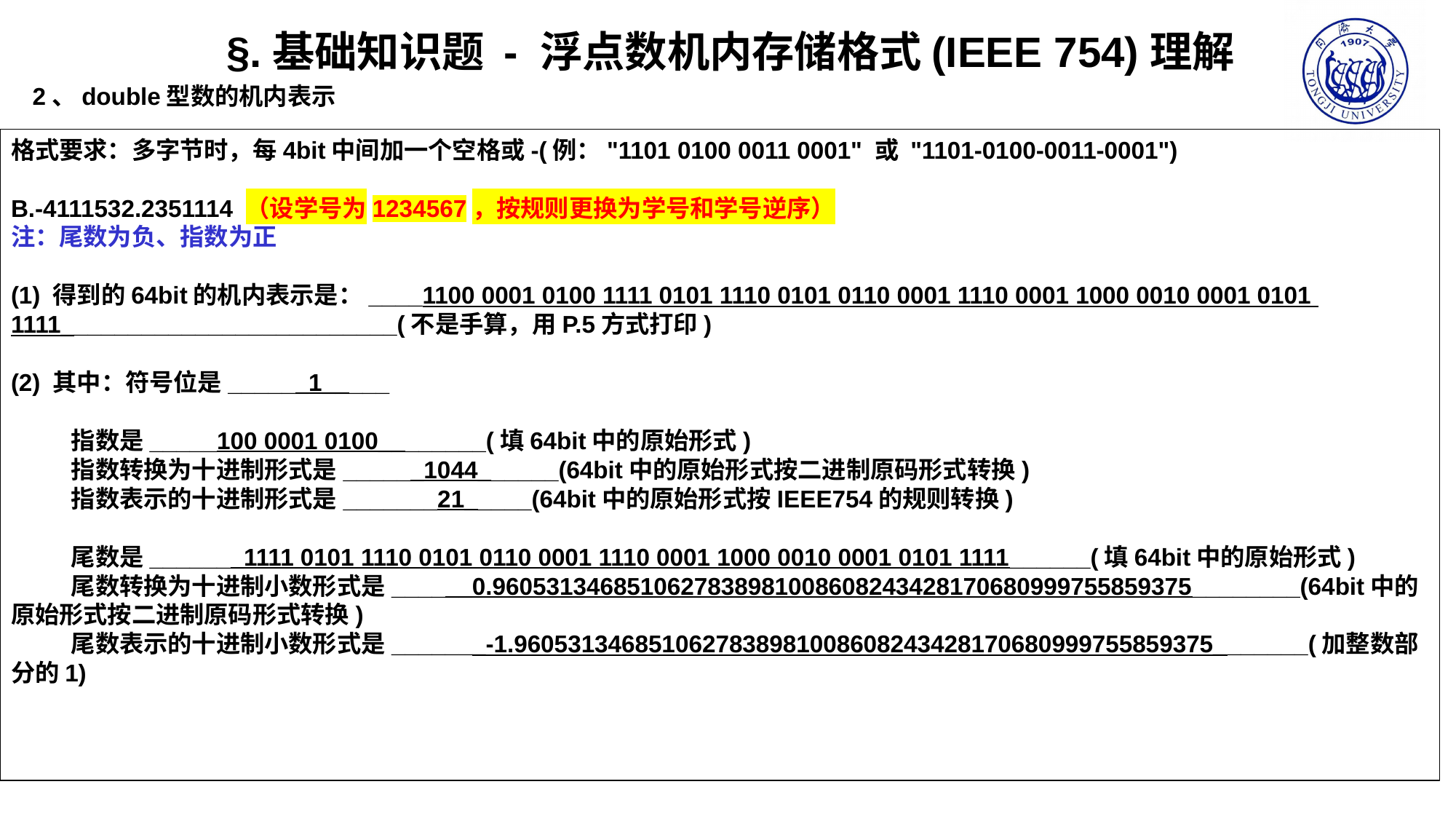

§.基础知识题 - 浮点数机内存储格式(IEEE 754)理解
2、double型数的机内表示
格式要求：多字节时，每4bit中间加一个空格或-(例："1101 0100 0011 0001" 或 "1101-0100-0011-0001")

B.-4111532.2351114 （设学号为1234567，按规则更换为学号和学号逆序）
注：尾数为负、指数为正

(1) 得到的64bit的机内表示是：____1100 0001 0100 1111 0101 1110 0101 0110 0001 1110 0001 1000 0010 0001 0101  1111_________________________(不是手算，用P.5方式打印)

(2) 其中：符号位是______1_____

          指数是_____100 0001 0100________(填64bit中的原始形式)
          指数转换为十进制形式是______1044______(64bit中的原始形式按二进制原码形式转换)
          指数表示的十进制形式是_______21_____(64bit中的原始形式按IEEE754的规则转换)

          尾数是_______1111 0101 1110 0101 0110 0001 1110 0001 1000 0010 0001 0101 1111______(填64bit中的原始形式)
          尾数转换为十进制小数形式是______0.9605313468510627838981008608243428170680999755859375________(64bit中的原始形式按二进制原码形式转换)
          尾数表示的十进制小数形式是_______-1.9605313468510627838981008608243428170680999755859375_______(加整数部分的1)